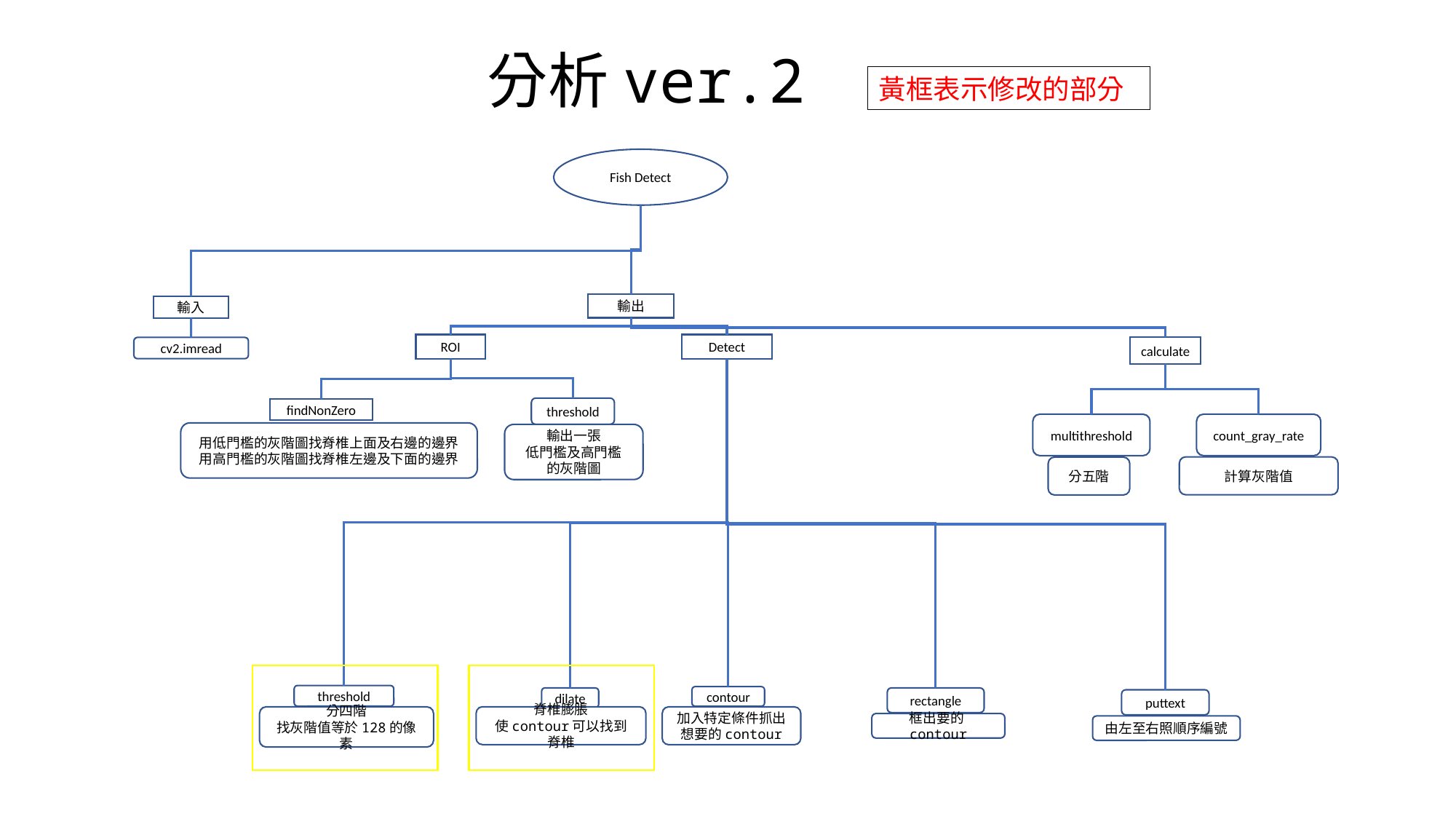

分析ver.2
黃框表示修改的部分
Fish Detect
輸出
輸入
ROI
Detect
cv2.imread
calculate
threshold
findNonZero
multithreshold
count_gray_rate
用低門檻的灰階圖找脊椎上面及右邊的邊界
用高門檻的灰階圖找脊椎左邊及下面的邊界
輸出一張
低門檻及高門檻
的灰階圖
計算灰階值
分五階

threshold
contour
dilate
rectangle
puttext
脊椎膨脹
使contour可以找到脊椎
分四階
找灰階值等於128的像素
加入特定條件抓出
想要的contour
框出要的contour
由左至右照順序編號